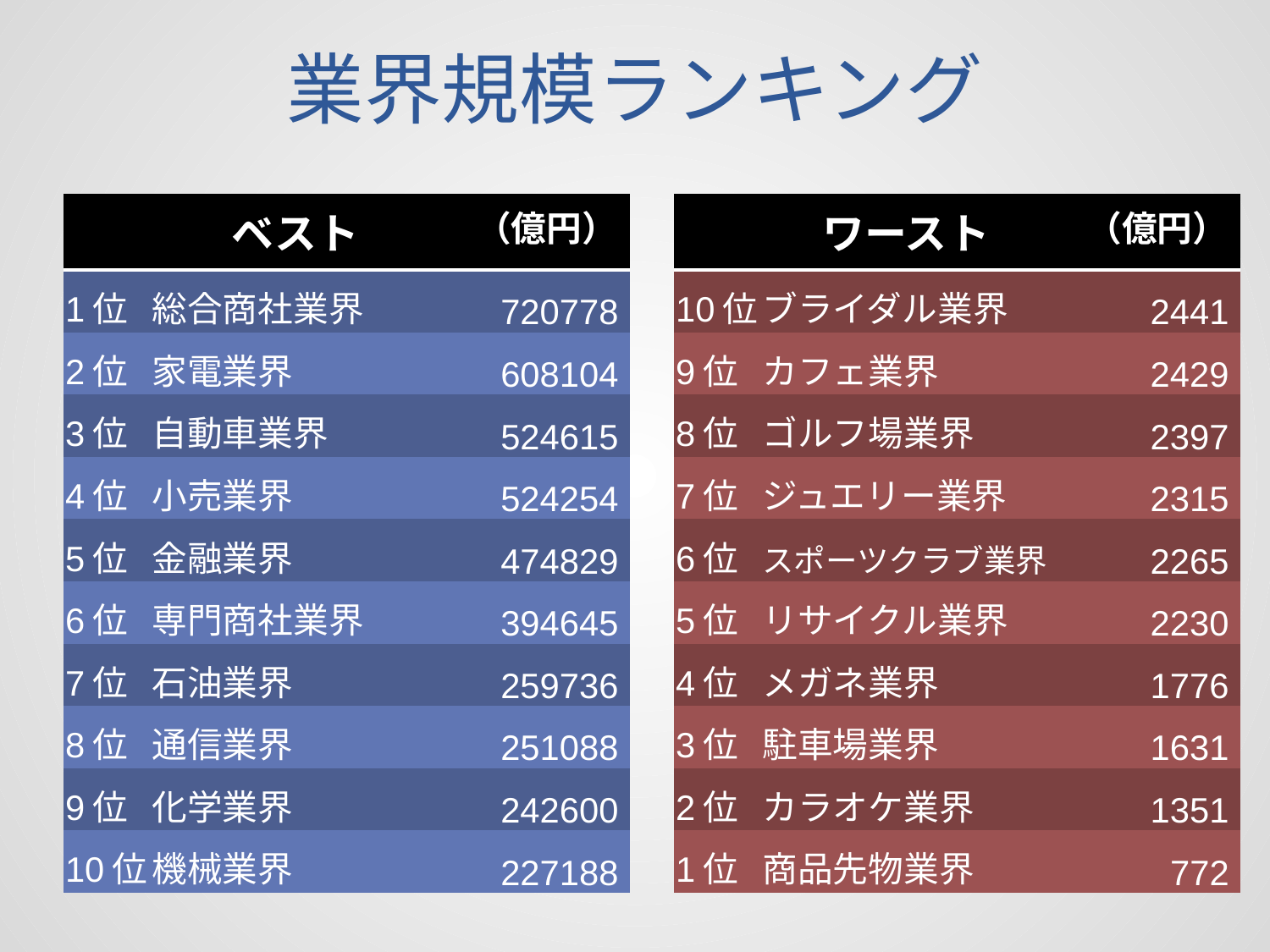

# 業界規模ランキング
|  | ベスト | （億円） |
| --- | --- | --- |
| 1位 | 総合商社業界 | 720778 |
| 2位 | 家電業界 | 608104 |
| 3位 | 自動車業界 | 524615 |
| 4位 | 小売業界 | 524254 |
| 5位 | 金融業界 | 474829 |
| 6位 | 専門商社業界 | 394645 |
| 7位 | 石油業界 | 259736 |
| 8位 | 通信業界 | 251088 |
| 9位 | 化学業界 | 242600 |
| 10位 | 機械業界 | 227188 |
|  | ワースト | （億円） |
| --- | --- | --- |
| 10位 | ブライダル業界 | 2441 |
| 9位 | カフェ業界 | 2429 |
| 8位 | ゴルフ場業界 | 2397 |
| 7位 | ジュエリー業界 | 2315 |
| 6位 | スポーツクラブ業界 | 2265 |
| 5位 | リサイクル業界 | 2230 |
| 4位 | メガネ業界 | 1776 |
| 3位 | 駐車場業界 | 1631 |
| 2位 | カラオケ業界 | 1351 |
| 1位 | 商品先物業界 | 772 |